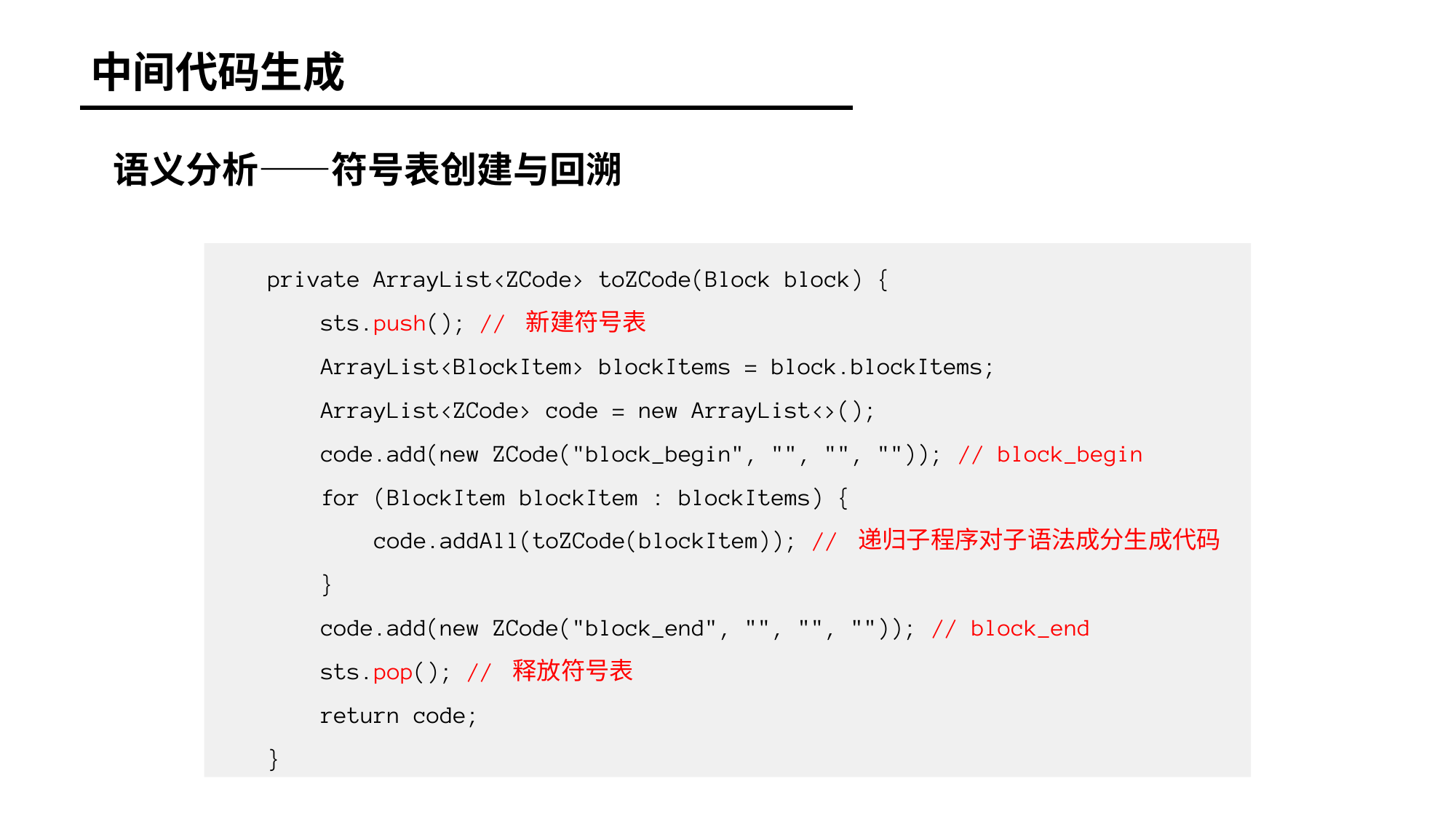

中间代码生成
语义分析——符号表创建与回溯
    private ArrayList<ZCode> toZCode(Block block) {
        sts.push(); // 新建符号表
        ArrayList<BlockItem> blockItems = block.blockItems;
        ArrayList<ZCode> code = new ArrayList<>();
        code.add(new ZCode("block_begin", "", "", "")); // block_begin
        for (BlockItem blockItem : blockItems) {
            code.addAll(toZCode(blockItem)); // 递归子程序对子语法成分生成代码
        }
        code.add(new ZCode("block_end", "", "", "")); // block_end
        sts.pop(); // 释放符号表
        return code;
    }